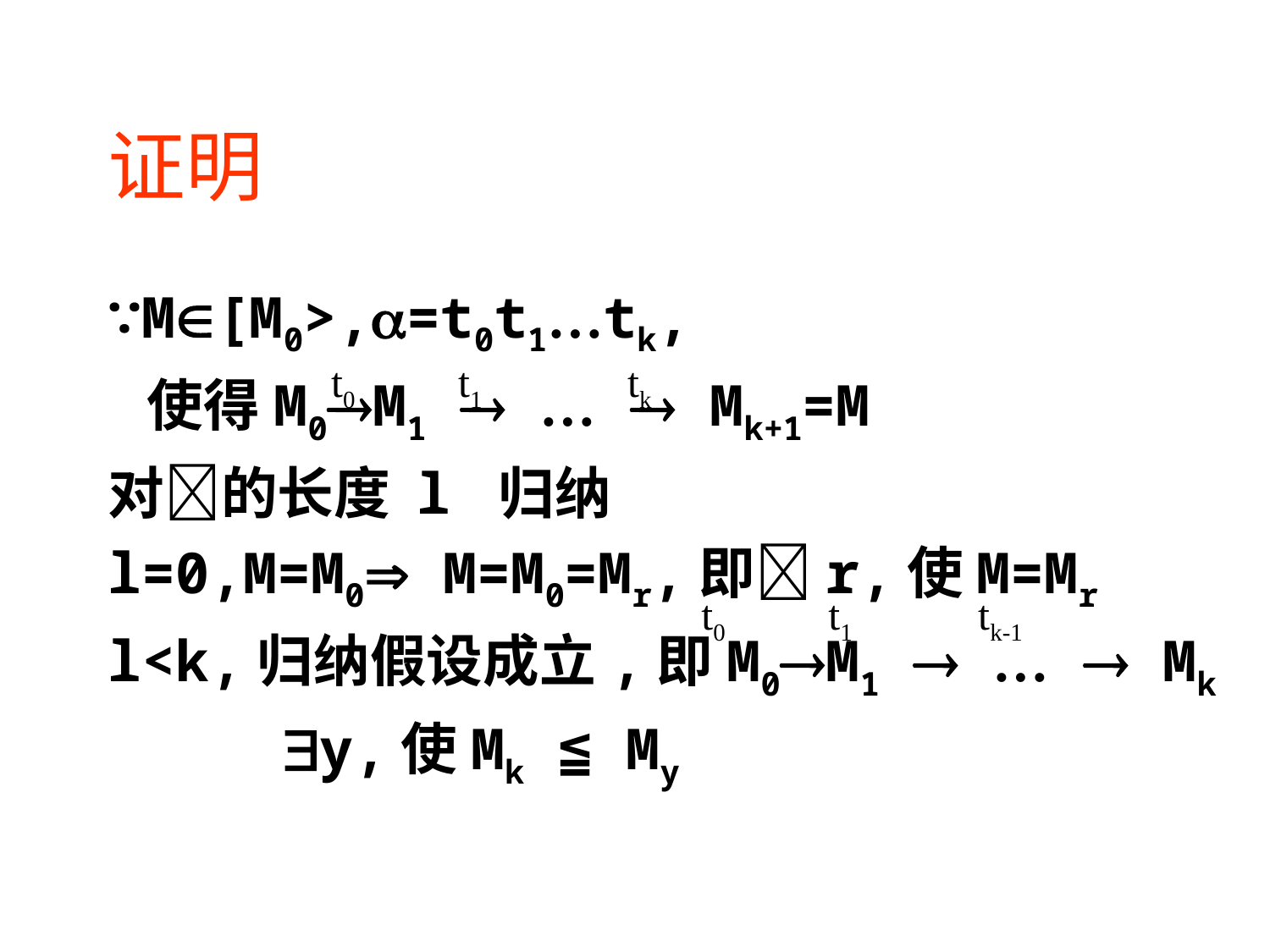

# 证明
∵M∈[M0>,α=t0t1…tk,
  使得M0→M1 → … → Mk+1=M
对α的长度 l 归纳
l=0,M=M0⇒ M=M0=Mr,即∃r,使M=Mr
l<k,归纳假设成立,即M0→M1 → … → Mk
		∃y,使Mk ≦ My
t0
t1
tk
t0
t1
tk-1